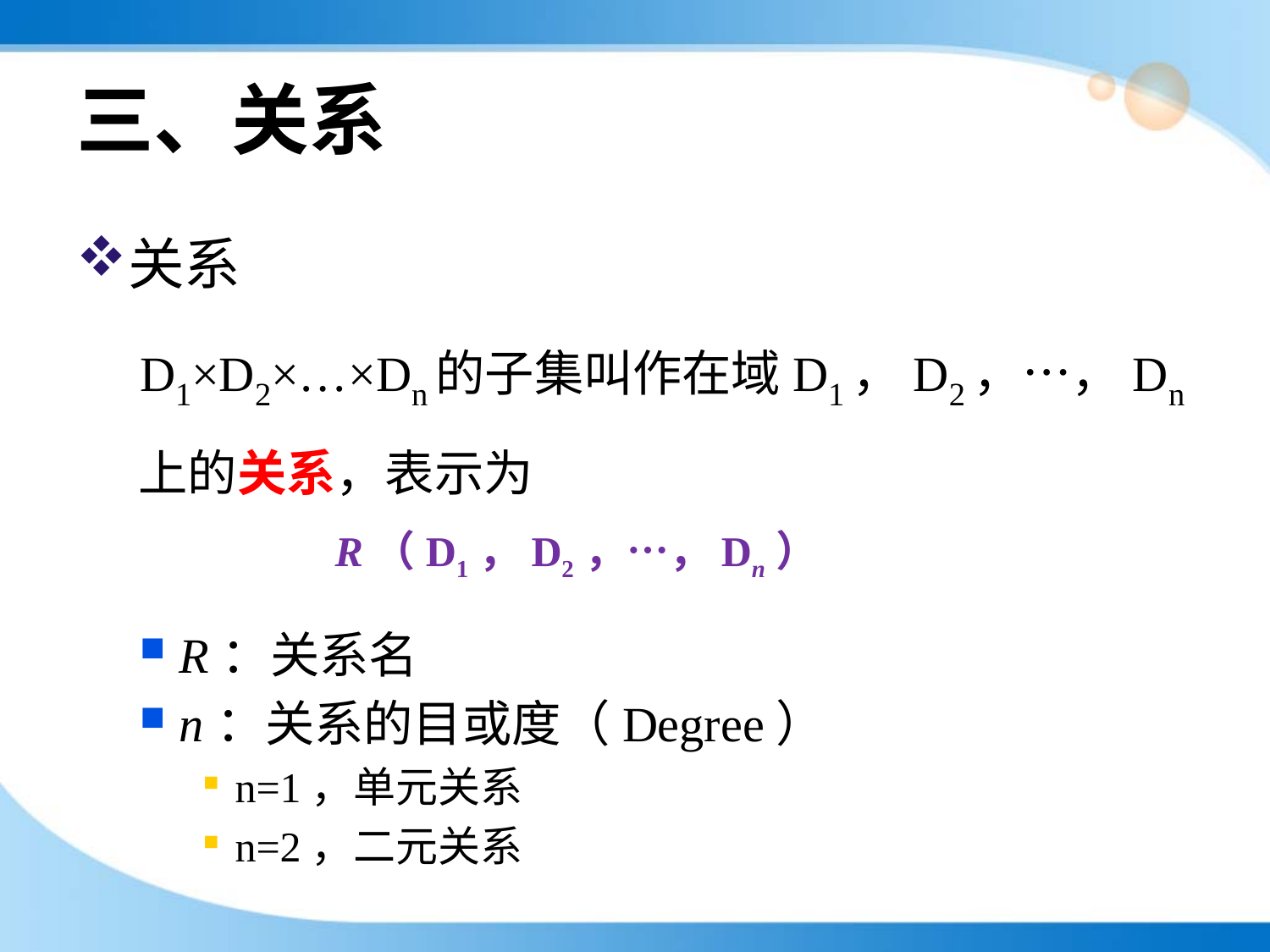

# 三、关系
关系
D1×D2×…×Dn的子集叫作在域D1，D2，…，Dn上的关系，表示为

R：关系名
n：关系的目或度（Degree）
n=1，单元关系
n=2，二元关系

R（D1，D2，…，Dn）